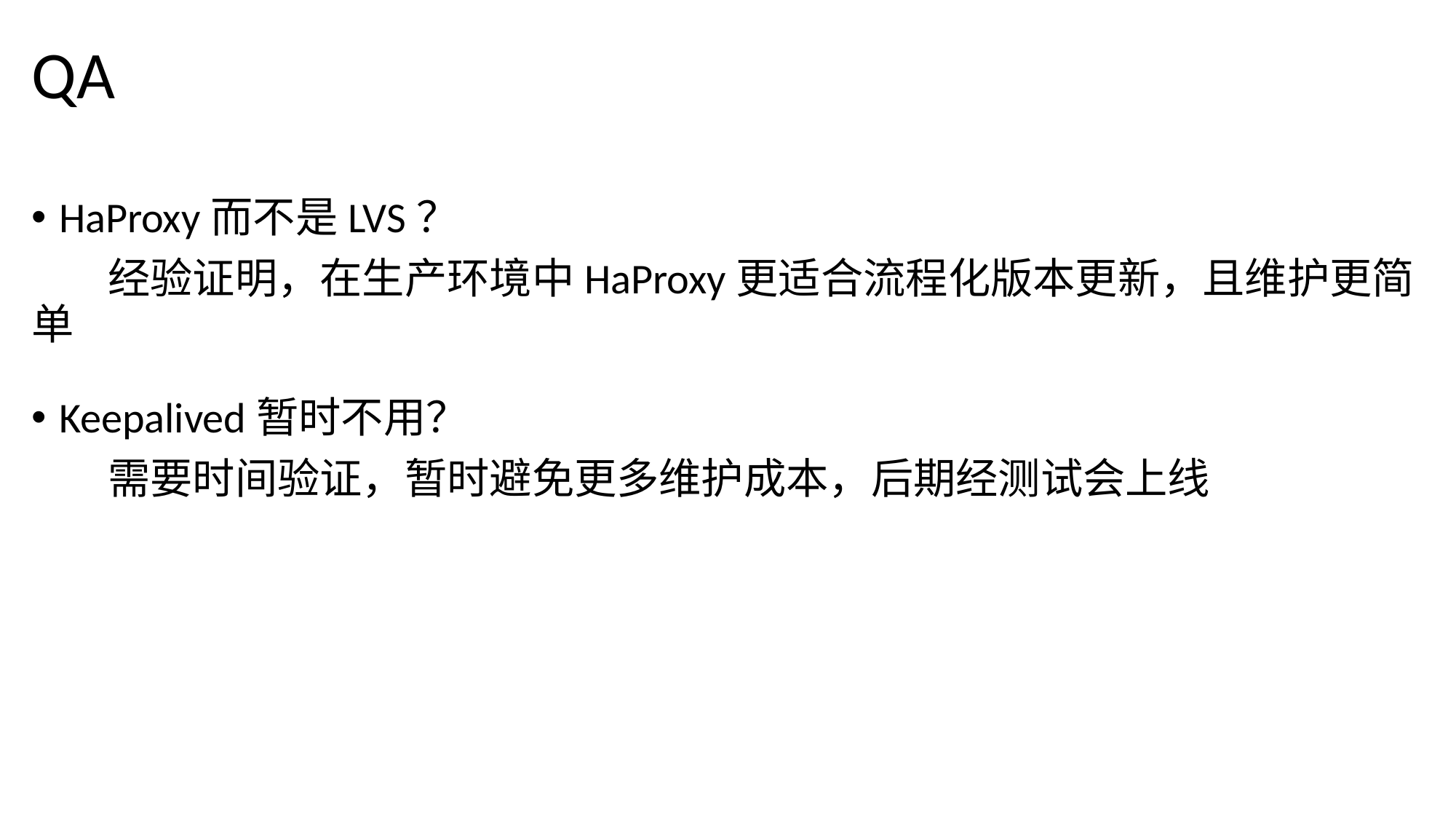

# QA
HaProxy而不是LVS？
       经验证明，在生产环境中HaProxy更适合流程化版本更新，且维护更简单

Keepalived暂时不用？
       需要时间验证，暂时避免更多维护成本，后期经测试会上线